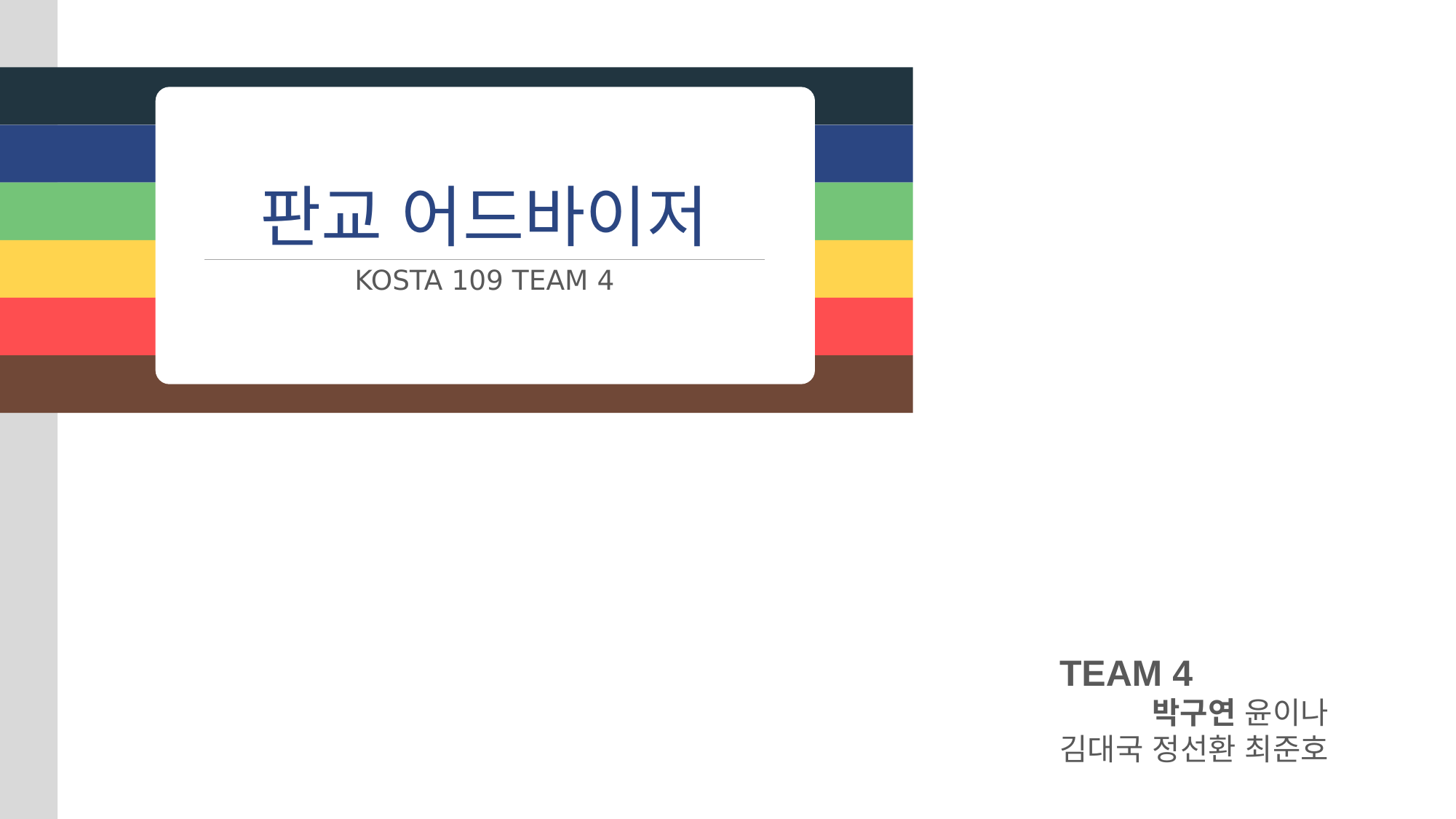

판교 어드바이저

KOSTA 109 TEAM 4

TEAM 4
박구연 윤이나
김대국 정선환 최준호